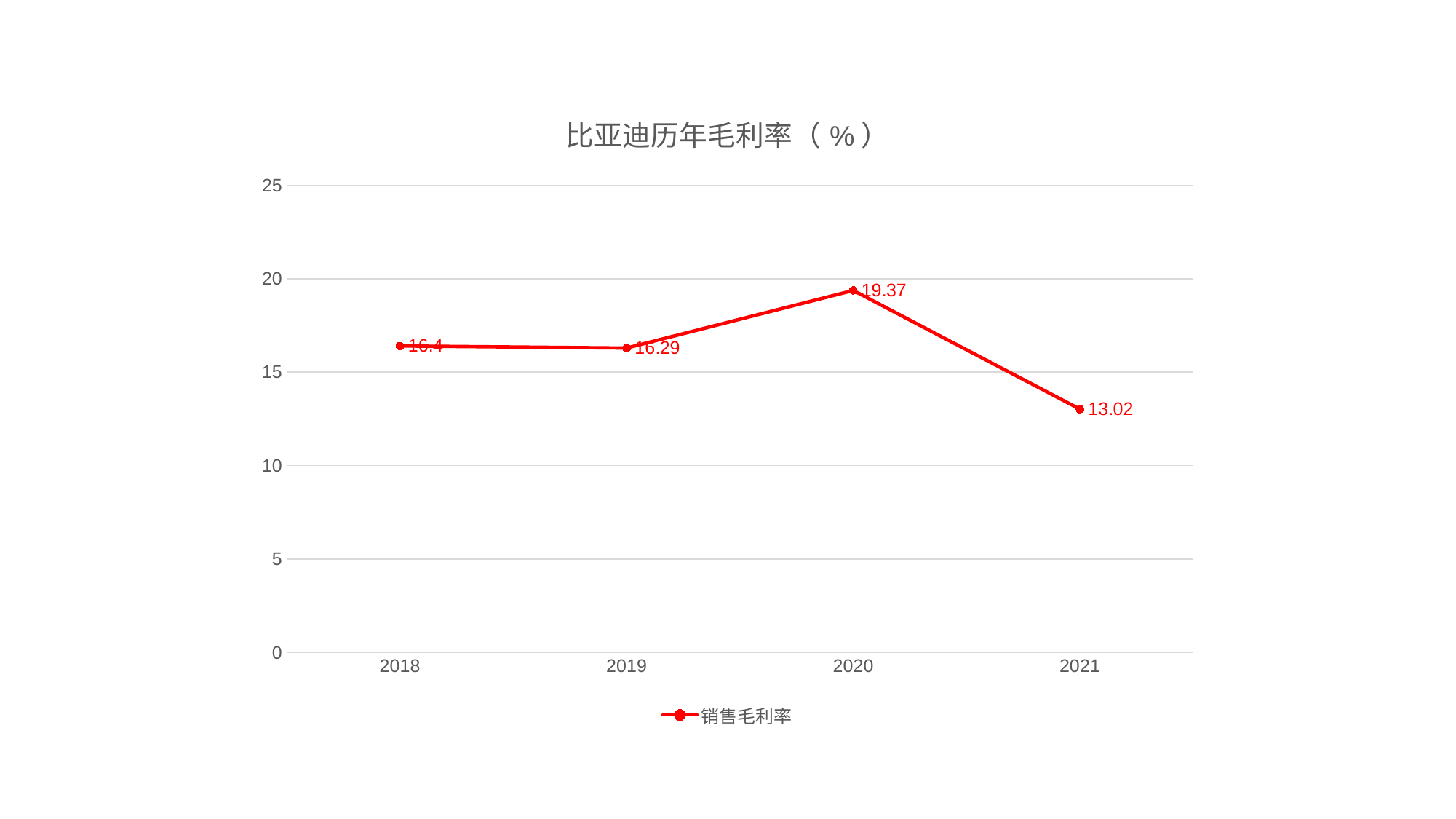

### Chart: 比亚迪历年毛利率（%）

| Category | 销售毛利率 |
|---|---|
| 2018 | 16.4 |
| 2019 | 16.29 |
| 2020 | 19.37 |
| 2021 | 13.02 |